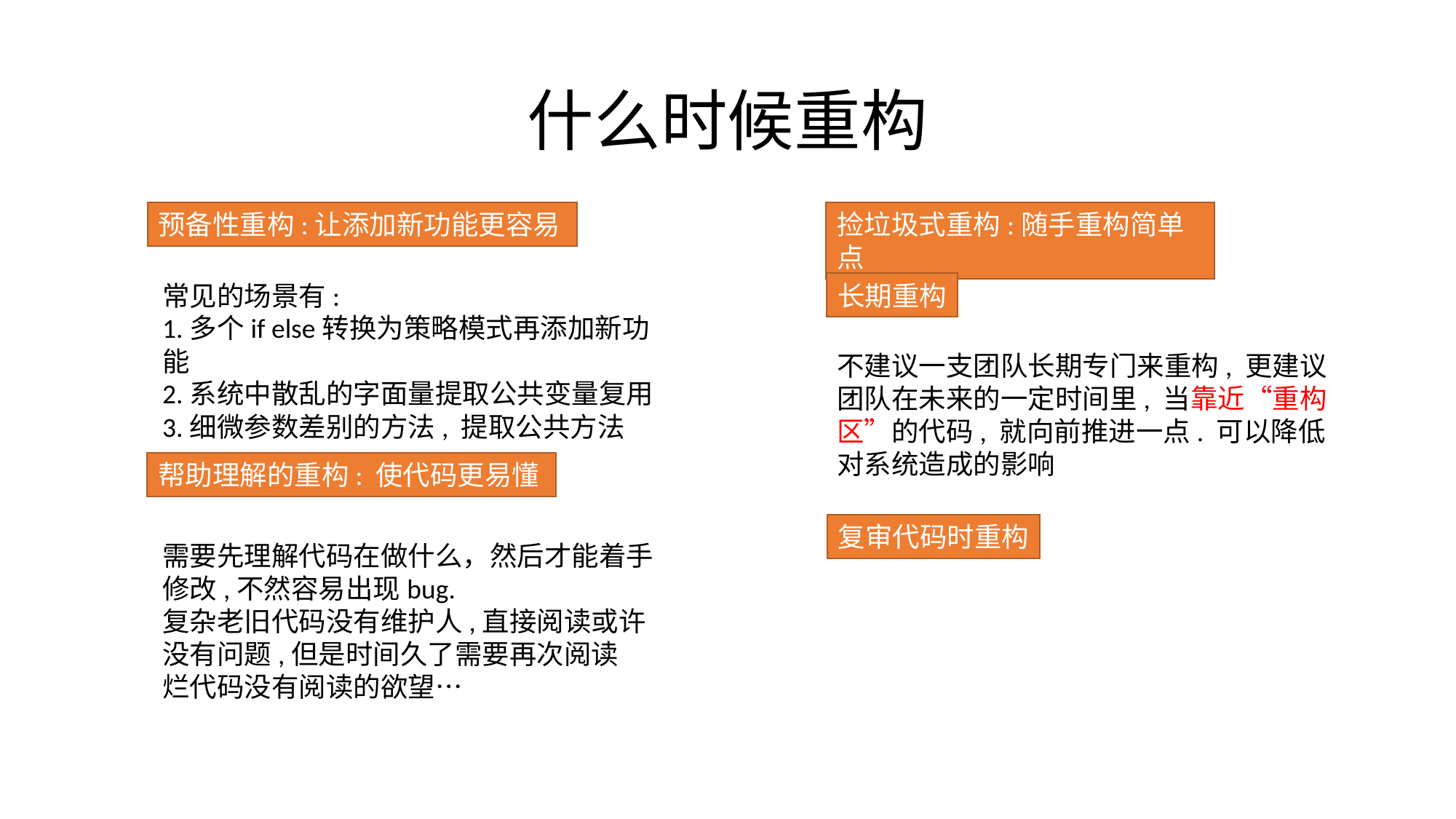

# 什么时候重构
预备性重构:让添加新功能更容易
捡垃圾式重构:随手重构简单点
常见的场景有:
1.多个if else转换为策略模式再添加新功能
2.系统中散乱的字面量提取公共变量复用
3.细微参数差别的方法, 提取公共方法
长期重构
不建议一支团队长期专门来重构, 更建议团队在未来的一定时间里, 当靠近“重构区”的代码, 就向前推进一点. 可以降低对系统造成的影响
帮助理解的重构: 使代码更易懂
复审代码时重构
需要先理解代码在做什么，然后才能着手修改,不然容易出现bug.
复杂老旧代码没有维护人,直接阅读或许没有问题,但是时间久了需要再次阅读
烂代码没有阅读的欲望…